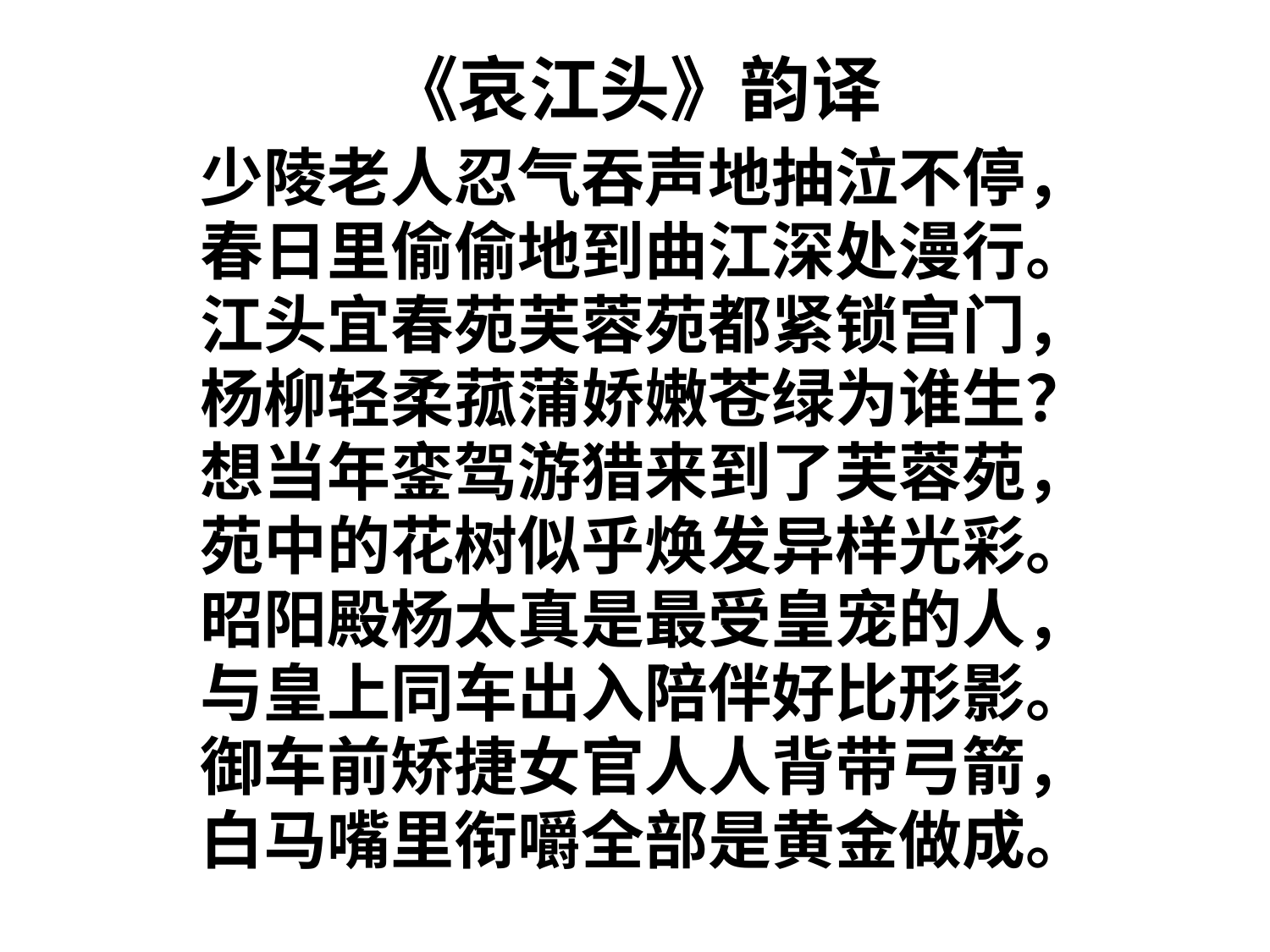

# 《哀江头》韵译
少陵老人忍气吞声地抽泣不停，
春日里偷偷地到曲江深处漫行。
江头宜春苑芙蓉苑都紧锁宫门，
杨柳轻柔菰蒲娇嫩苍绿为谁生？
想当年銮驾游猎来到了芙蓉苑，
苑中的花树似乎焕发异样光彩。
昭阳殿杨太真是最受皇宠的人，
与皇上同车出入陪伴好比形影。
御车前矫捷女官人人背带弓箭，
白马嘴里衔嚼全部是黄金做成。